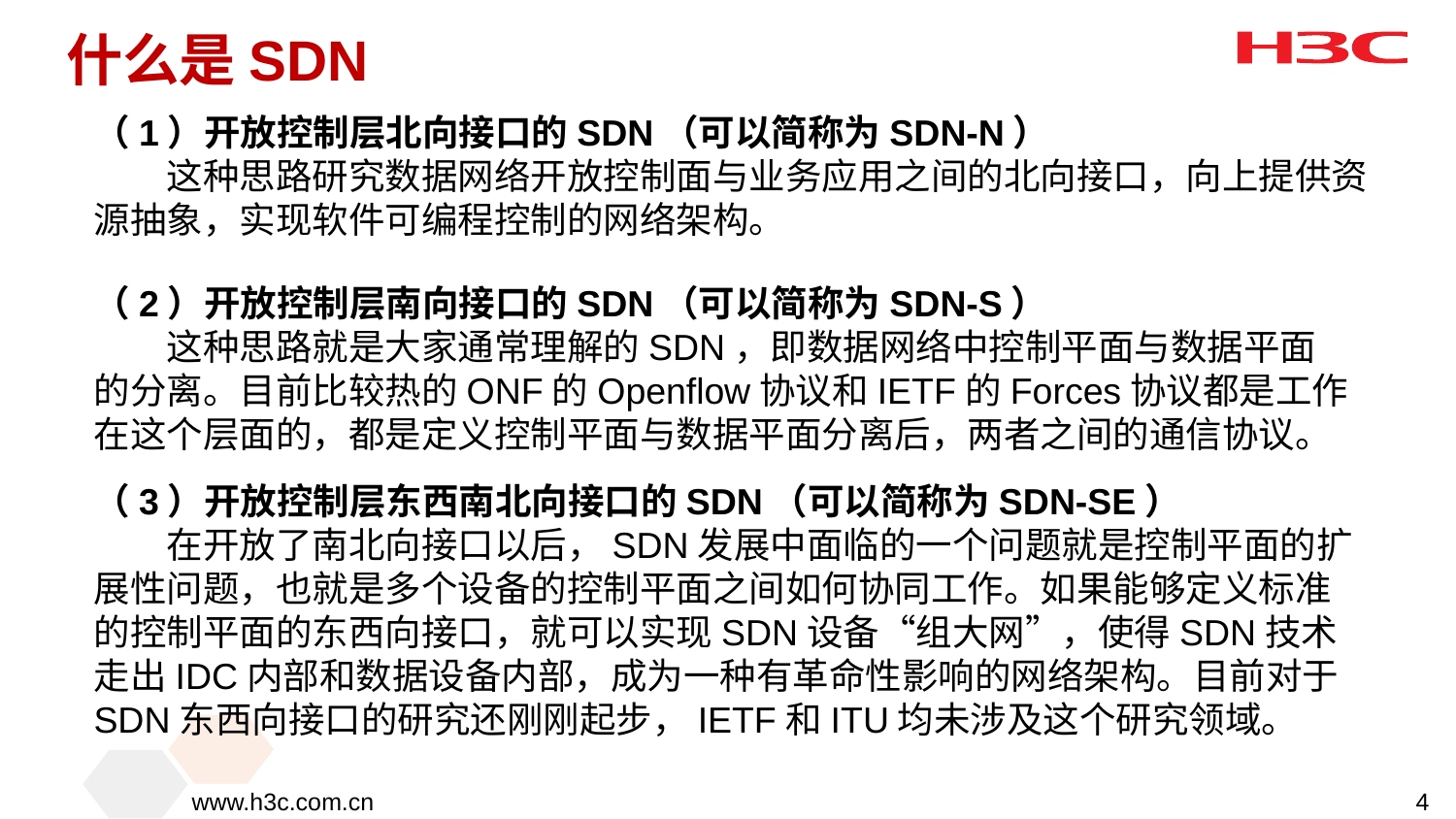

什么是SDN
（1）开放控制层北向接口的SDN（可以简称为SDN-N）
　　这种思路研究数据网络开放控制面与业务应用之间的北向接口，向上提供资源抽象，实现软件可编程控制的网络架构。
（2）开放控制层南向接口的SDN（可以简称为SDN-S）
　　这种思路就是大家通常理解的SDN，即数据网络中控制平面与数据平面的分离。目前比较热的ONF的Openflow协议和IETF的Forces协议都是工作在这个层面的，都是定义控制平面与数据平面分离后，两者之间的通信协议。
（3）开放控制层东西南北向接口的SDN（可以简称为SDN-SE）
　　在开放了南北向接口以后，SDN发展中面临的一个问题就是控制平面的扩展性问题，也就是多个设备的控制平面之间如何协同工作。如果能够定义标准的控制平面的东西向接口，就可以实现SDN设备“组大网”，使得SDN技术走出IDC内部和数据设备内部，成为一种有革命性影响的网络架构。目前对于SDN东西向接口的研究还刚刚起步，IETF和ITU均未涉及这个研究领域。